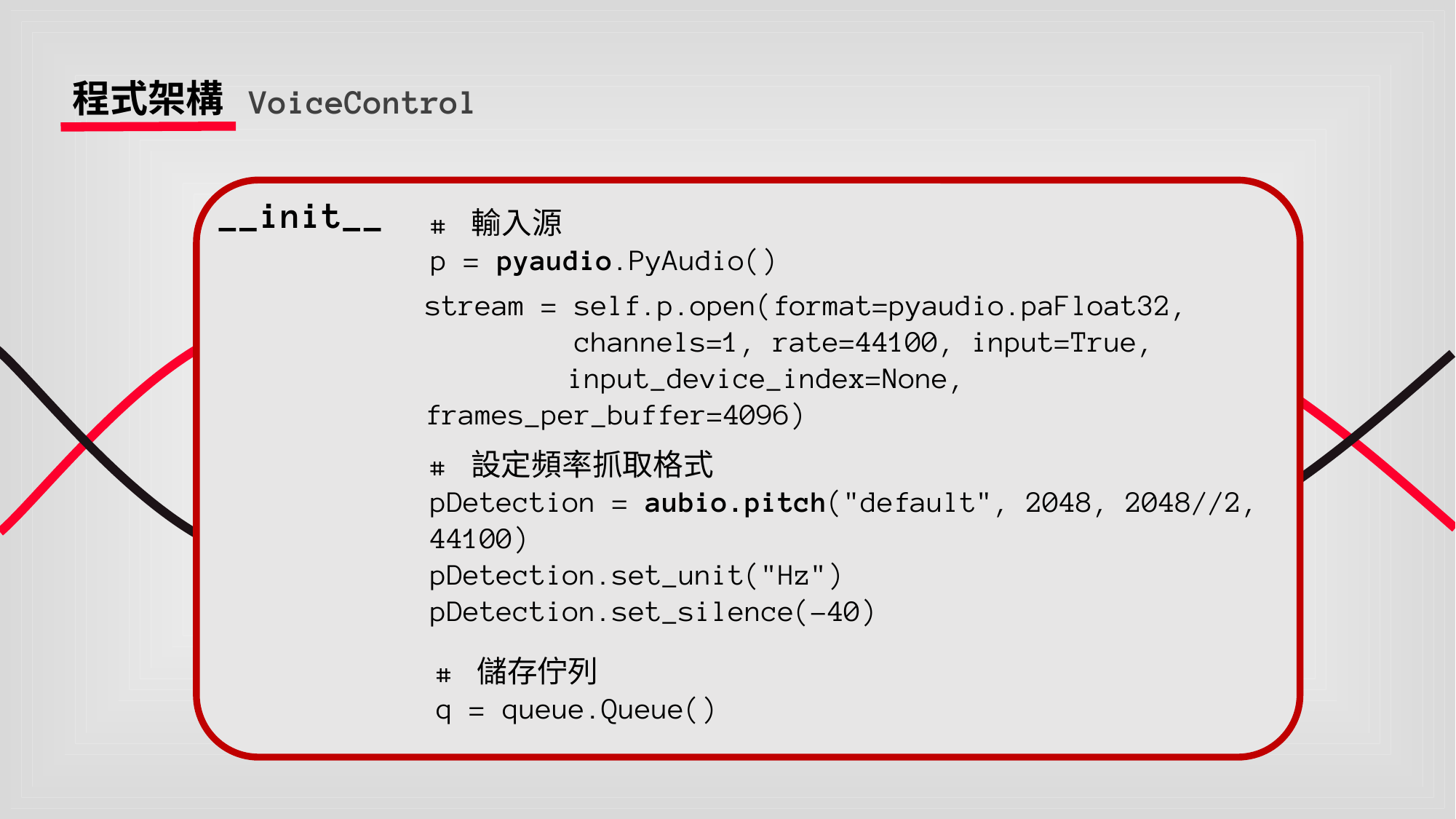

程式架構
VoiceControl

__init__
# 輸入源
p = pyaudio.PyAudio()
stream = self.p.open(format=pyaudio.paFloat32,
         channels=1, rate=44100, input=True,
	  input_device_index=None, frames_per_buffer=4096)
# 設定頻率抓取格式
pDetection = aubio.pitch("default", 2048, 2048//2, 44100)
pDetection.set_unit("Hz")
pDetection.set_silence(-40)
# 儲存佇列
q = queue.Queue()